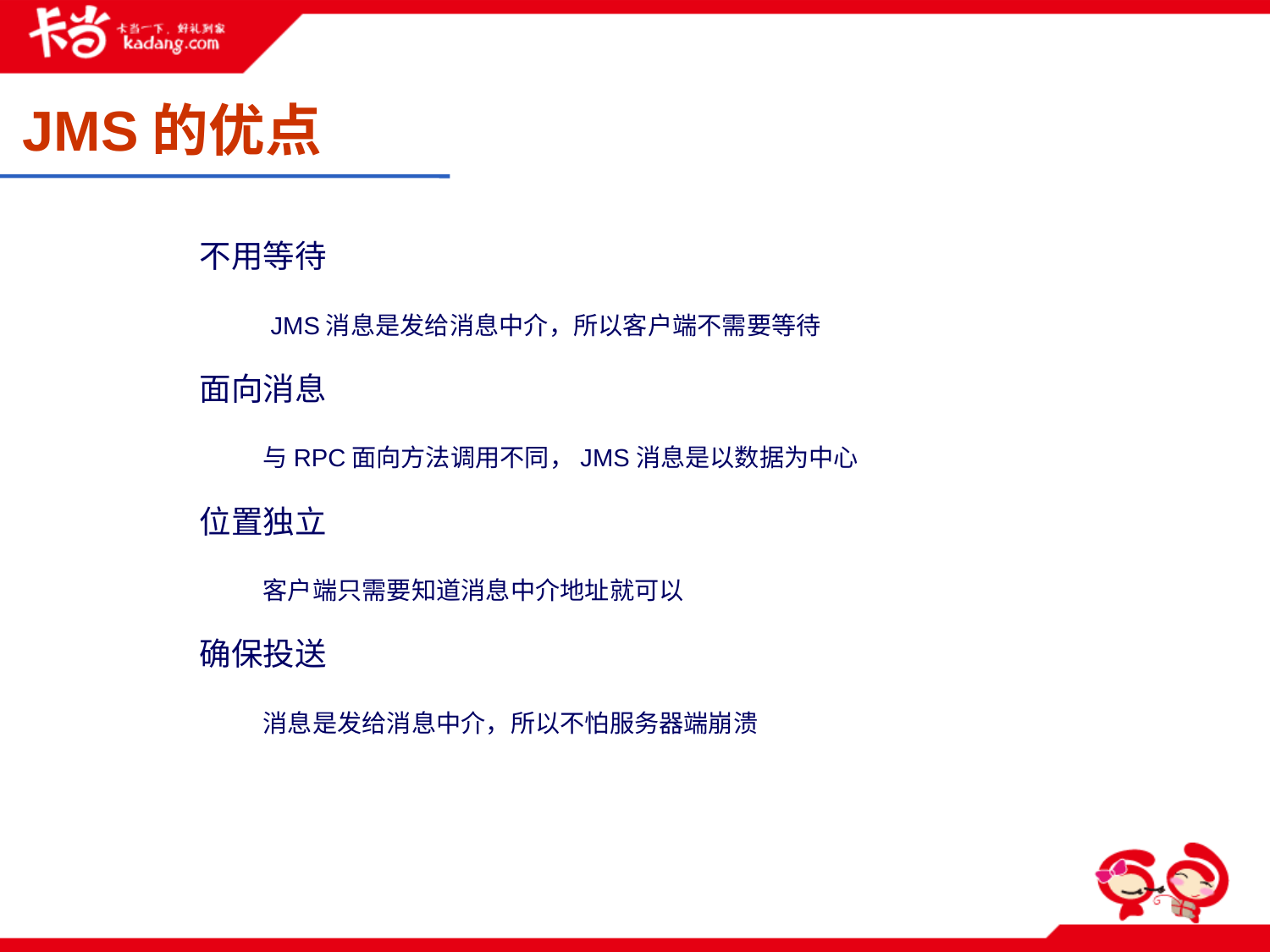

# JMS的优点
	不用等待
	　　JMS消息是发给消息中介，所以客户端不需要等待
	面向消息
	　　与RPC面向方法调用不同，JMS消息是以数据为中心
	位置独立
	　　客户端只需要知道消息中介地址就可以
	确保投送
	　　消息是发给消息中介，所以不怕服务器端崩溃